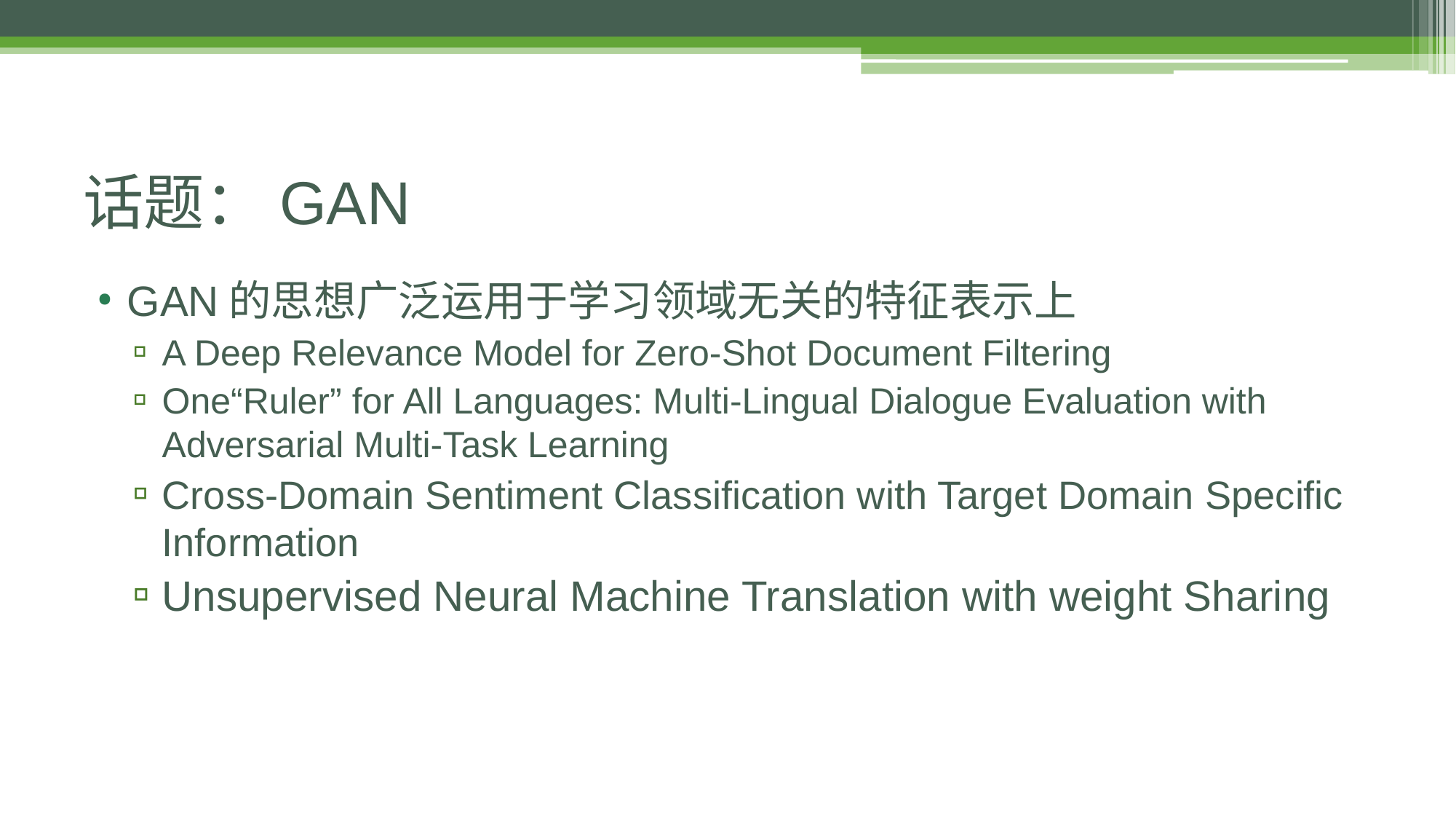

# 话题：GAN
GAN的思想广泛运用于学习领域无关的特征表示上
A Deep Relevance Model for Zero-Shot Document Filtering
One“Ruler” for All Languages: Multi-Lingual Dialogue Evaluation with Adversarial Multi-Task Learning
Cross-Domain Sentiment Classification with Target Domain Specific Information
Unsupervised Neural Machine Translation with weight Sharing